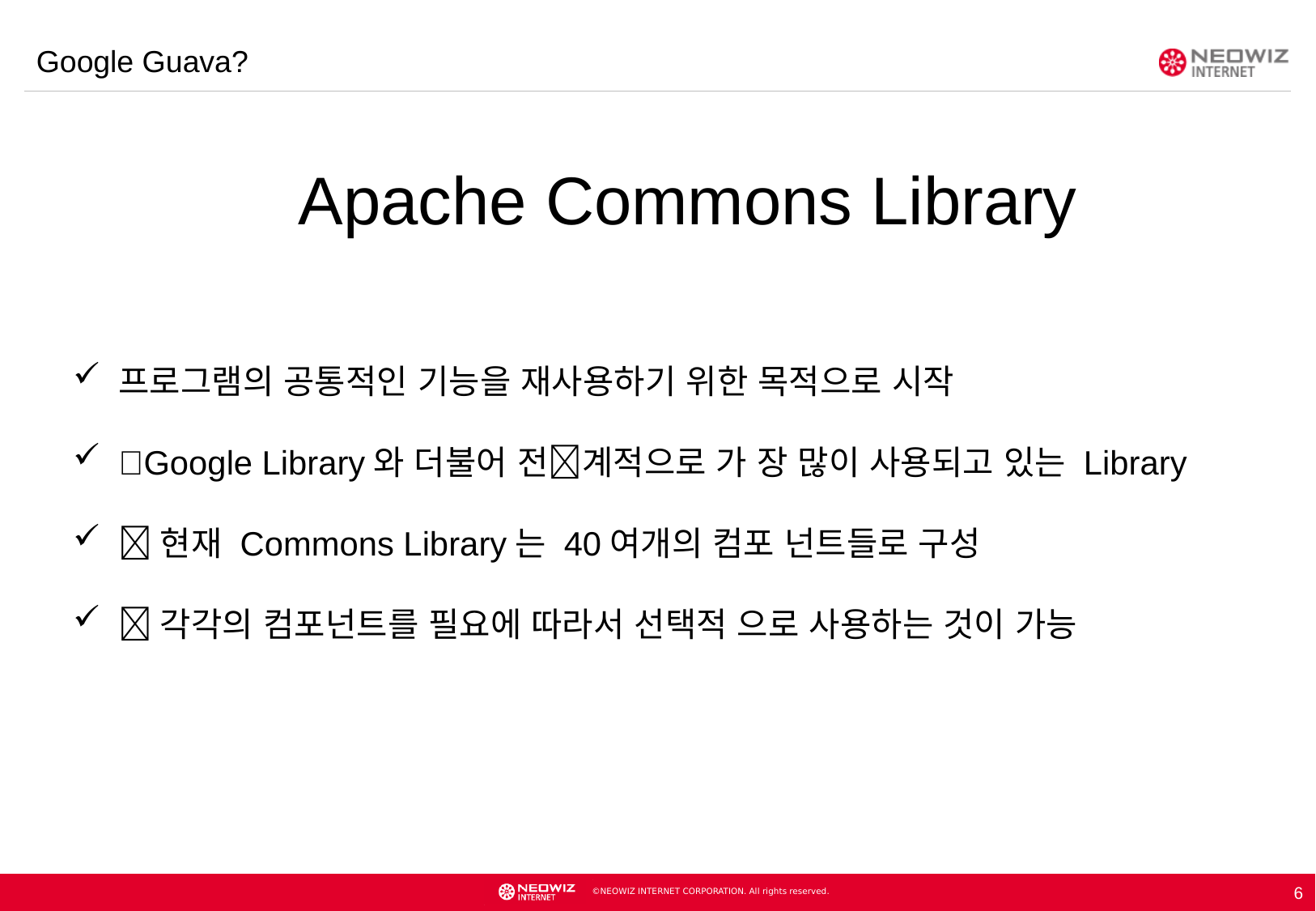

Google Guava?

Apache Commons Library

프로그램의 공통적인 기능을 재사용하기 위한 목적으로 시작

􏰀Google Library와 더불어 전􏰁계적으로 가 장 많이 사용되고 있는 Library

􏰀현재 Commons Library는 40여개의 컴포 넌트들로 구성

􏰀각각의 컴포넌트를 필요에 따라서 선택적 으로 사용하는 것이 가능
6